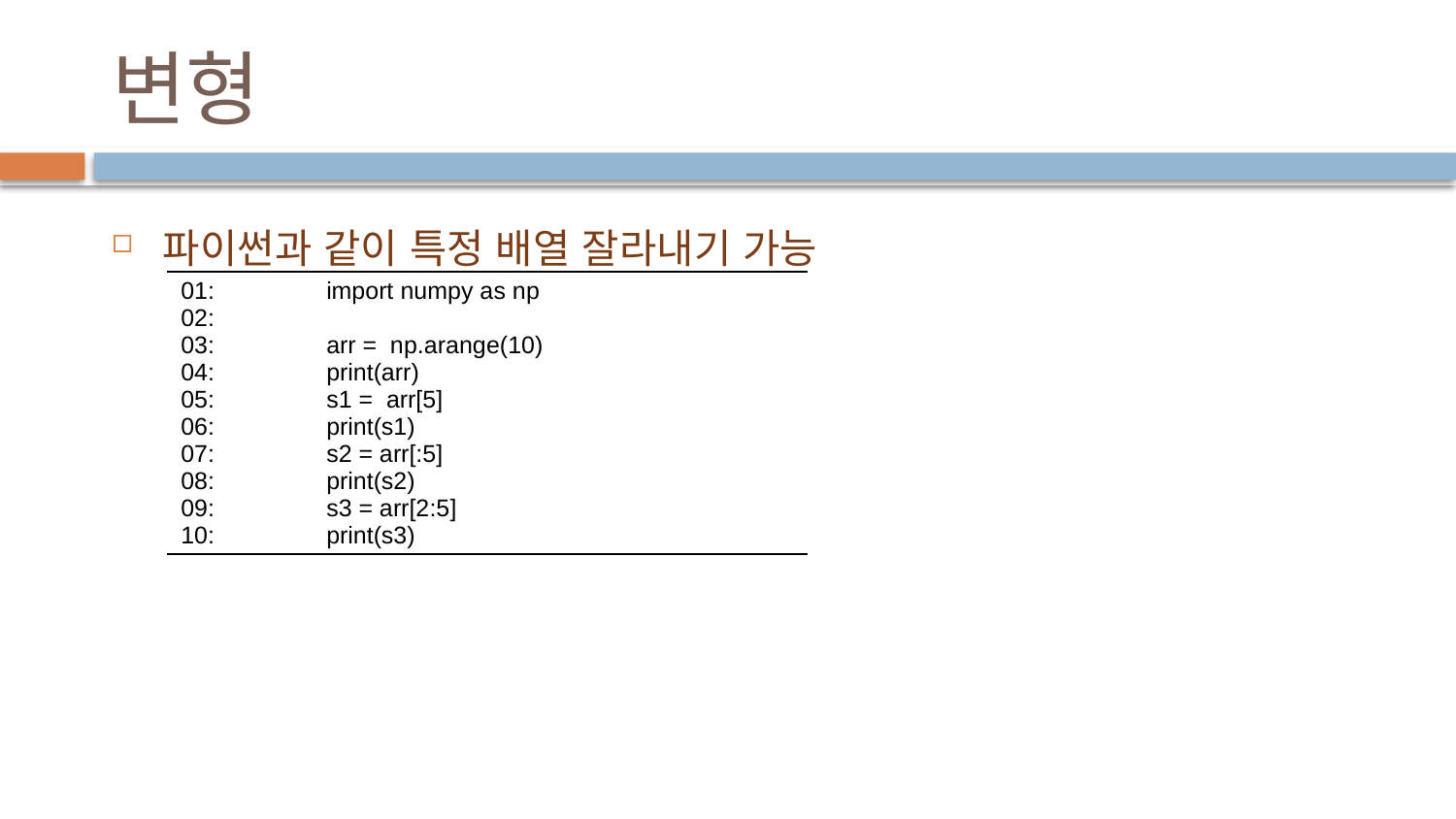

# 변형
파이썬과 같이 특정 배열 잘라내기 가능

| 01: import numpy as np 02: 03: arr = np.arange(10) 04: print(arr) 05: s1 = arr[5] 06: print(s1) 07: s2 = arr[:5] 08: print(s2) 09: s3 = arr[2:5] 10: print(s3) |
| --- |